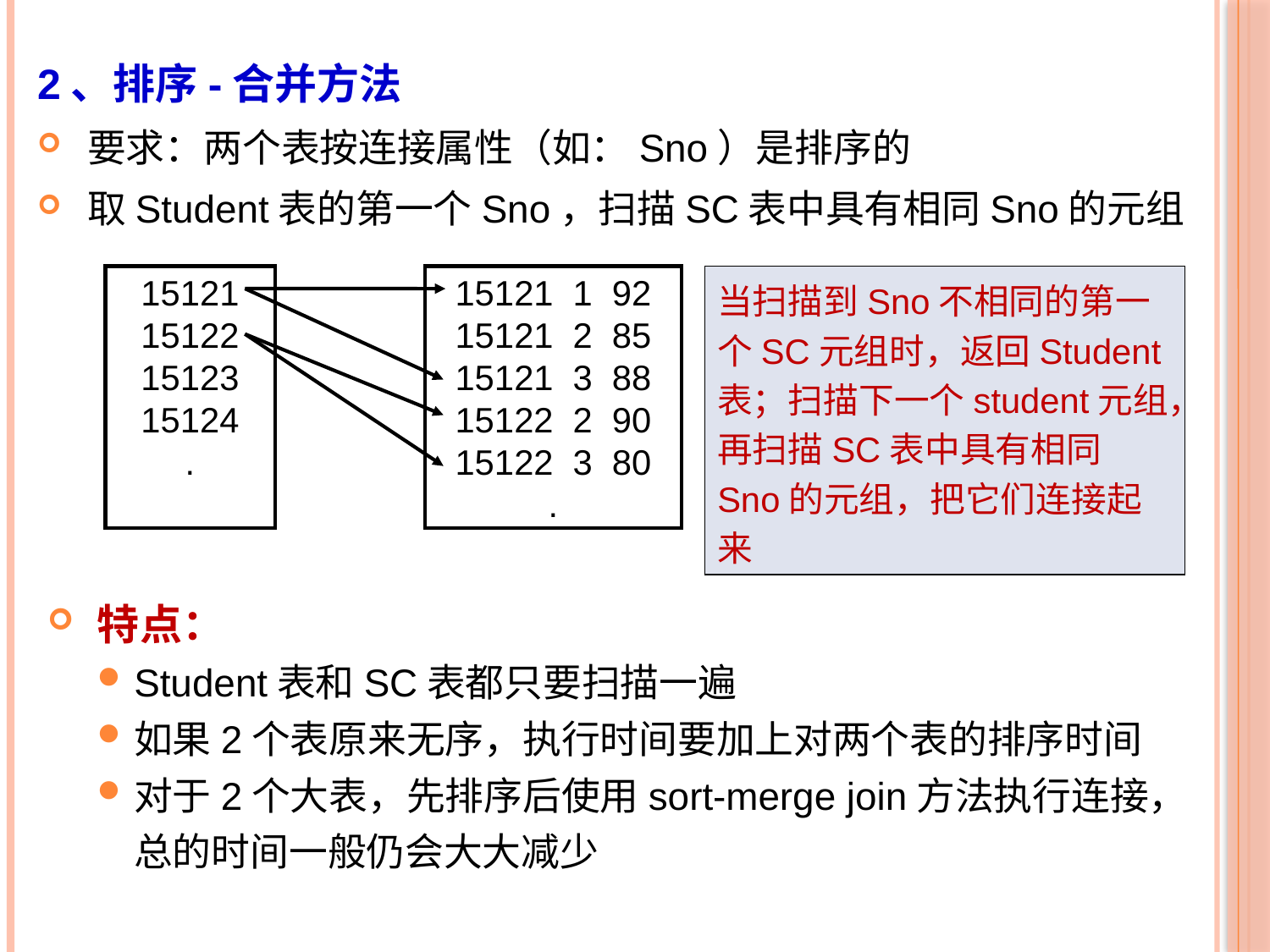

2、排序-合并方法
要求：两个表按连接属性（如：Sno）是排序的
取Student表的第一个Sno，扫描SC表中具有相同Sno的元组
15121
15122
15123
15124
.

15121  1  92
15121  2  85
15121  3  88
15122  2  90
15122  3  80
.
当扫描到Sno不相同的第一个SC元组时，返回Student表；扫描下一个student元组，再扫描SC表中具有相同Sno的元组，把它们连接起来

特点：
Student表和SC表都只要扫描一遍
如果2个表原来无序，执行时间要加上对两个表的排序时间
对于2个大表，先排序后使用sort-merge join方法执行连接，总的时间一般仍会大大减少